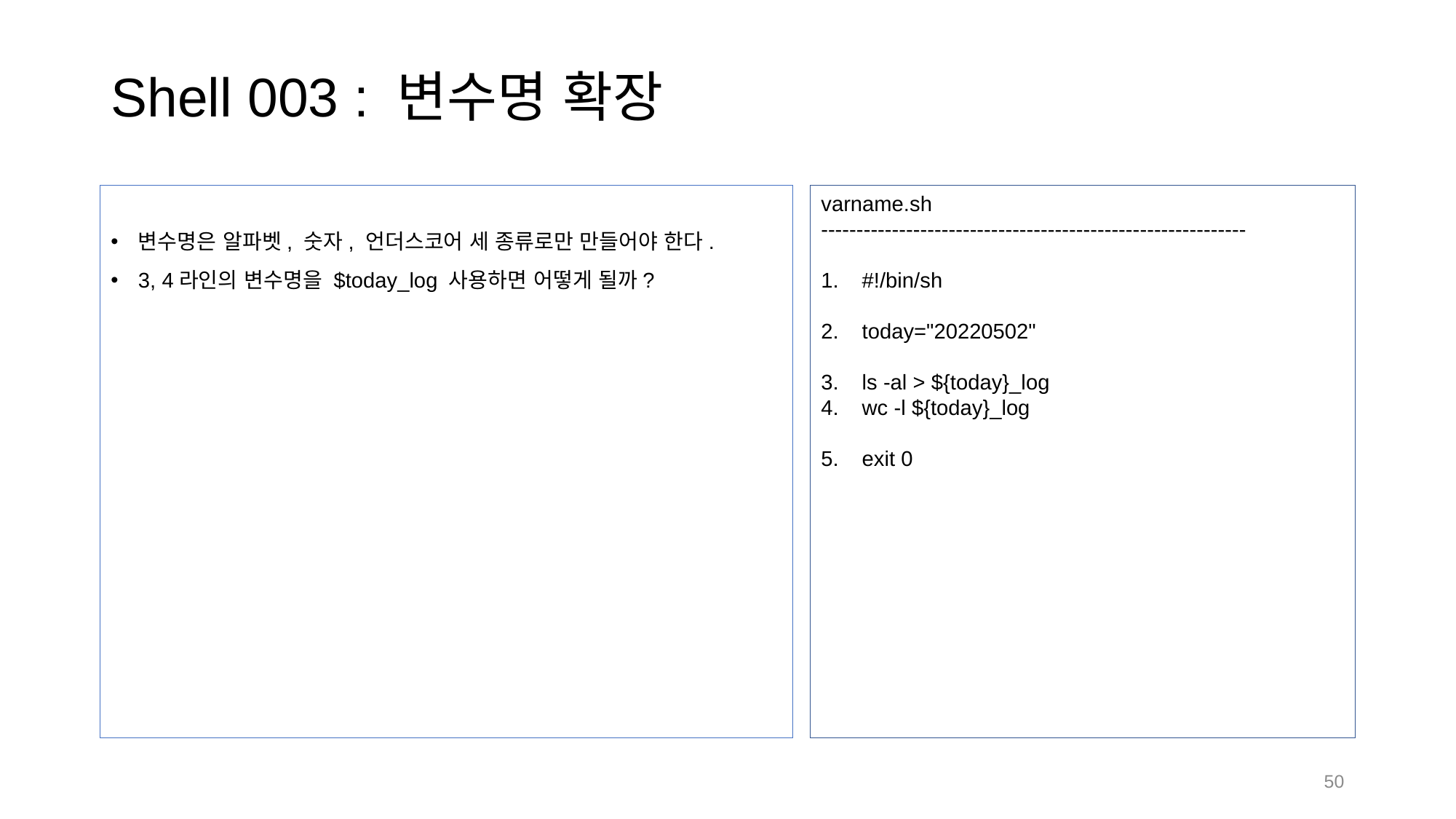

# Shell 003 : 변수명 확장

변수명은 알파벳, 숫자, 언더스코어 세 종류로만 만들어야 한다.
3, 4라인의 변수명을 $today_log 사용하면 어떻게 될까?

varname.sh
------------------------------------------------------------

#!/bin/sh

today="20220502"

ls -al > ${today}_log
wc -l ${today}_log

exit 0
50